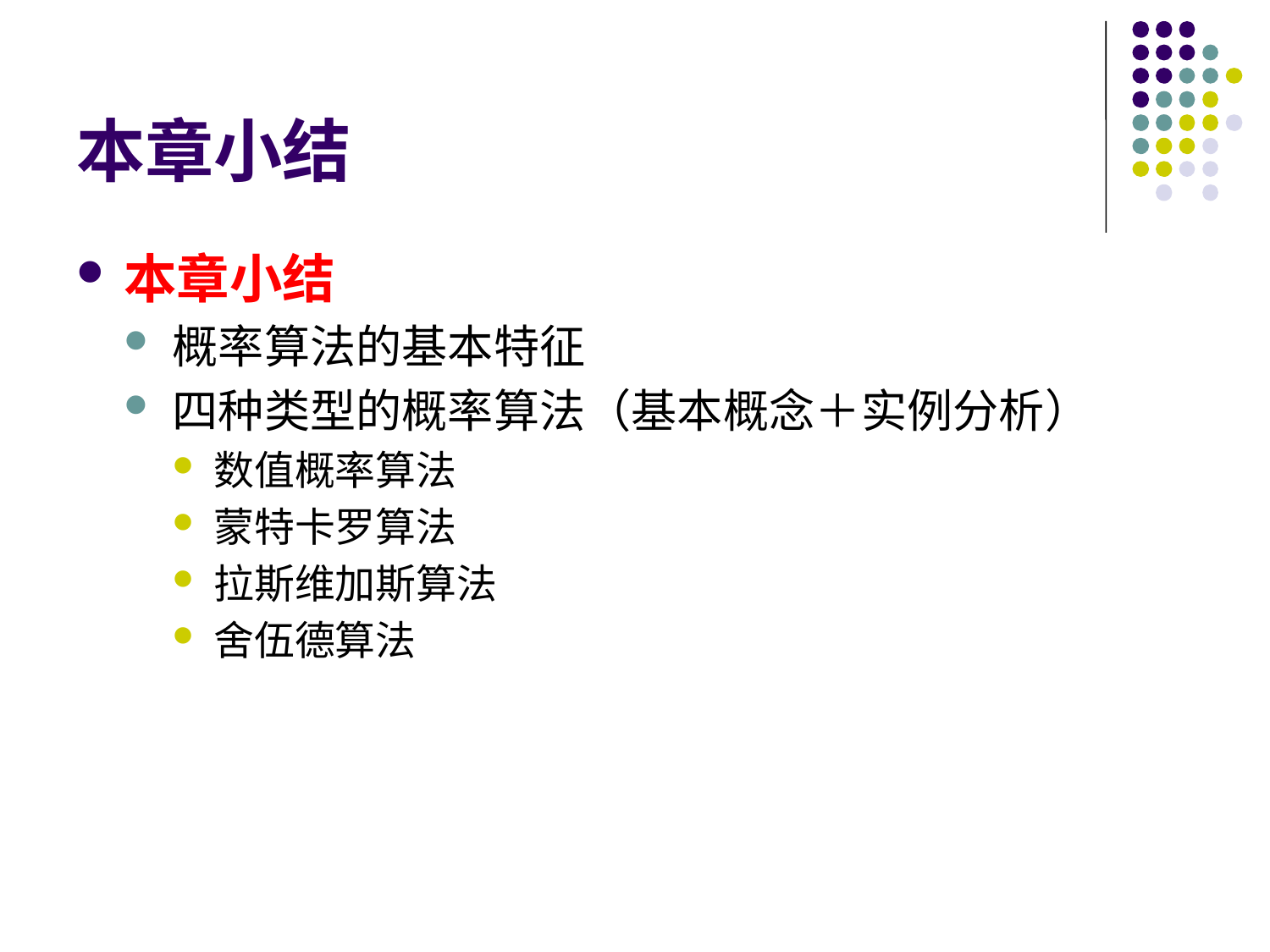

# 本章小结
本章小结
概率算法的基本特征
四种类型的概率算法（基本概念＋实例分析）
数值概率算法
蒙特卡罗算法
拉斯维加斯算法
舍伍德算法